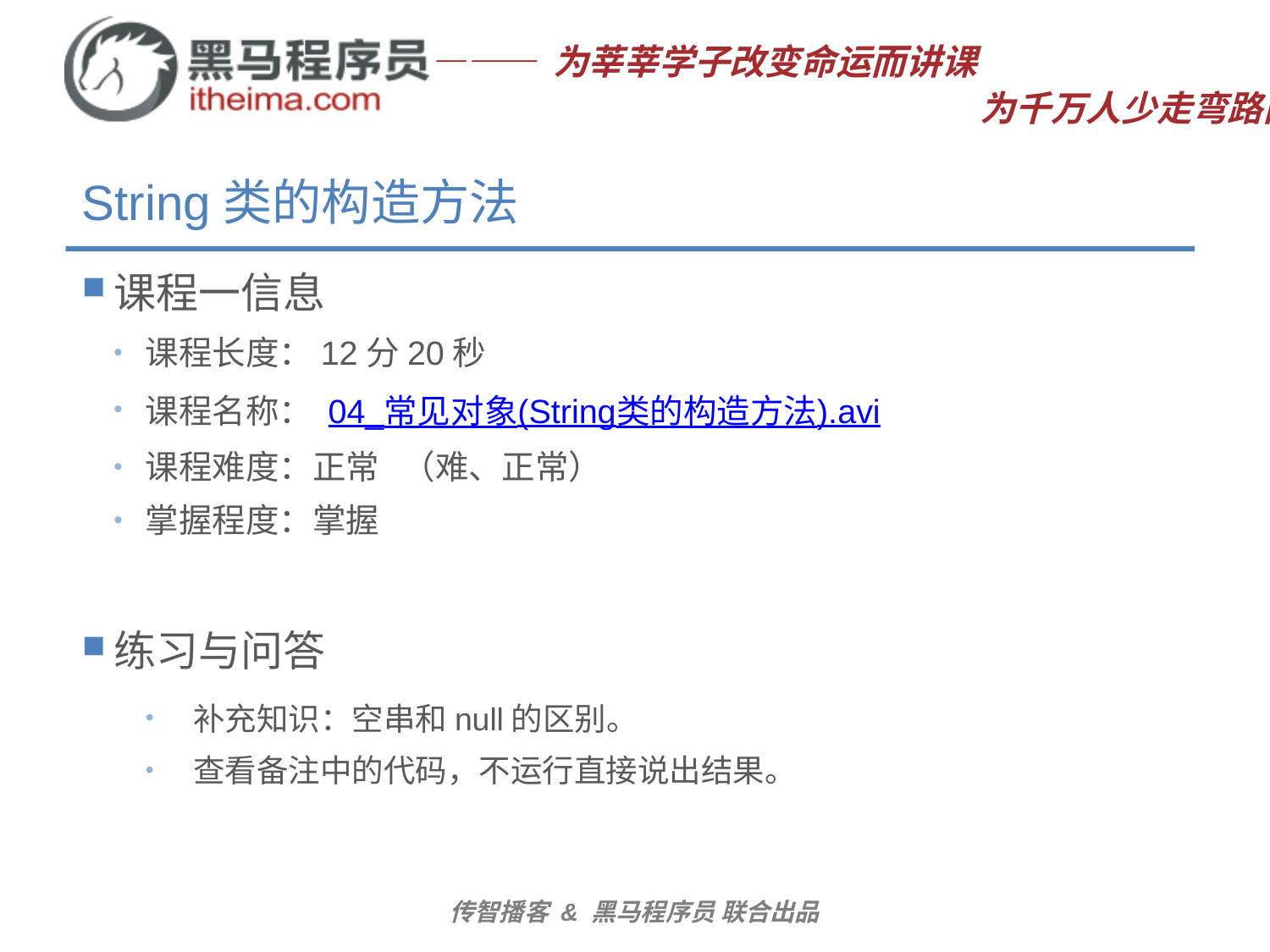

# String类的构造方法
课程一信息
课程长度：12分20秒
课程名称： 04_常见对象(String类的构造方法).avi
课程难度：正常   （难、正常）
掌握程度：掌握

练习与问答
补充知识：空串和null的区别。
查看备注中的代码，不运行直接说出结果。